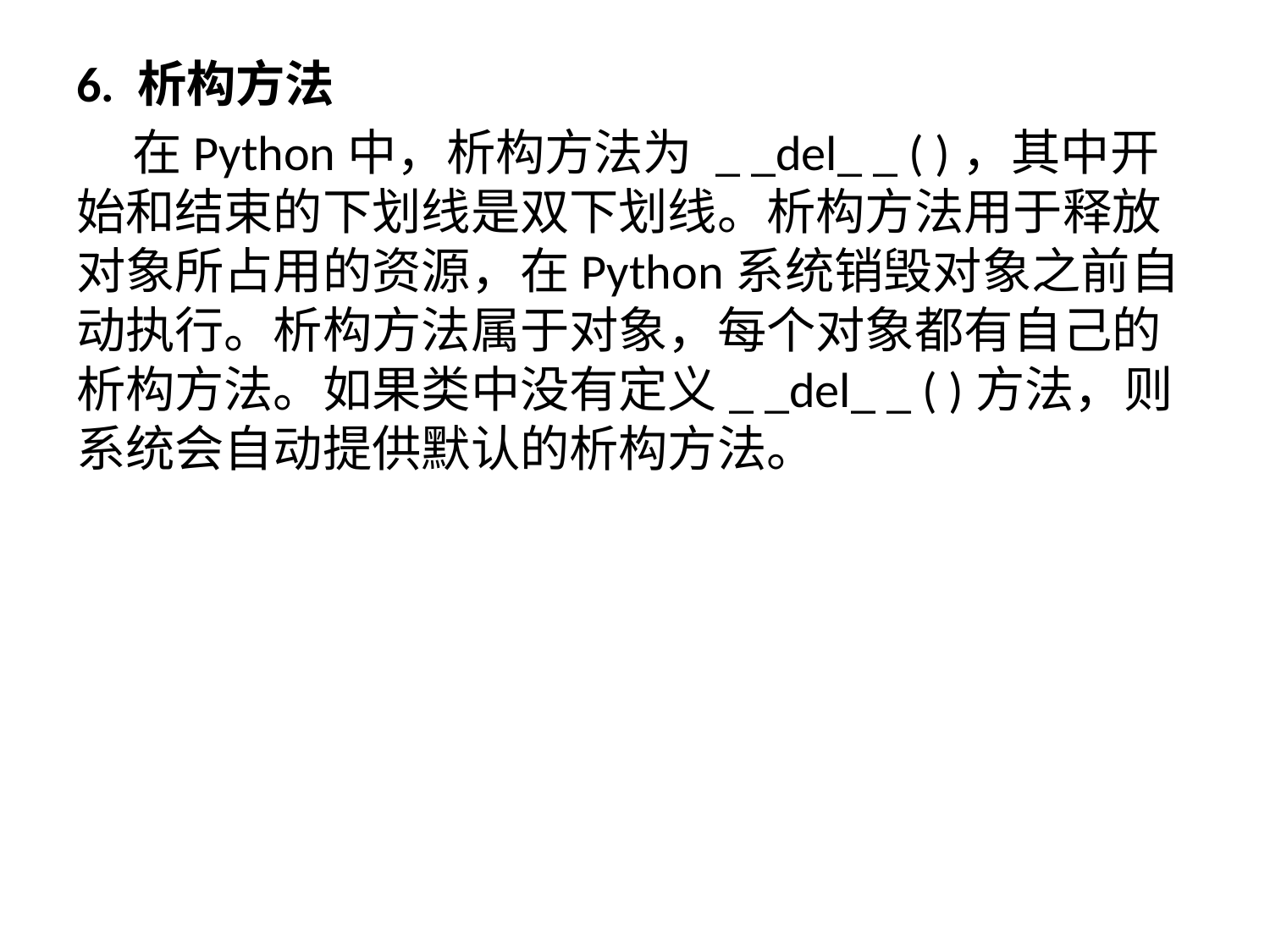

6. 析构方法
    在Python中，析构方法为 _ _del_ _ ( )，其中开始和结束的下划线是双下划线。析构方法用于释放对象所占用的资源，在Python系统销毁对象之前自动执行。析构方法属于对象，每个对象都有自己的析构方法。如果类中没有定义_ _del_ _ ( )方法，则系统会自动提供默认的析构方法。